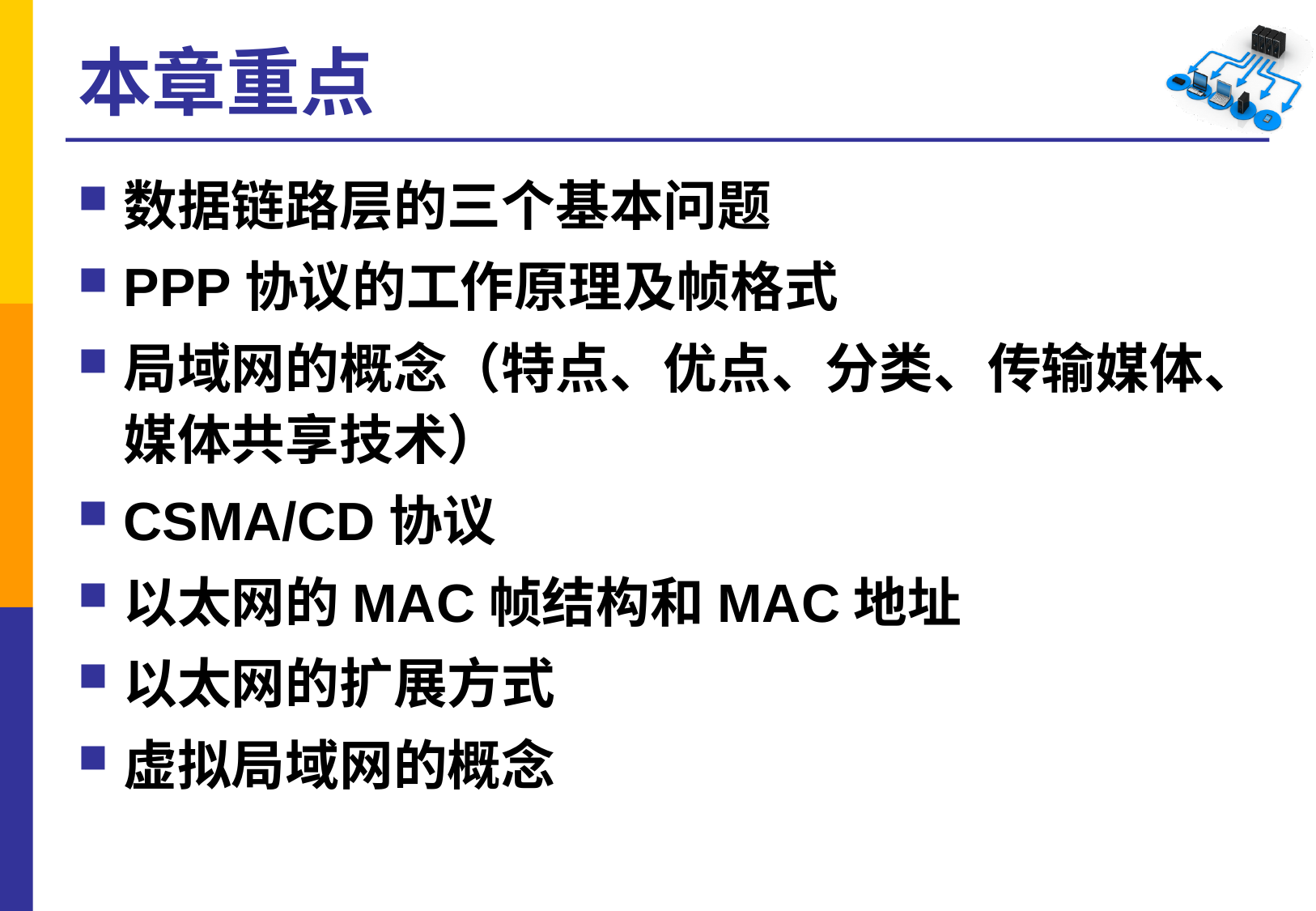

# 本章重点
数据链路层的三个基本问题
PPP协议的工作原理及帧格式
局域网的概念（特点、优点、分类、传输媒体、媒体共享技术）
CSMA/CD协议
以太网的MAC帧结构和MAC地址
以太网的扩展方式
虚拟局域网的概念